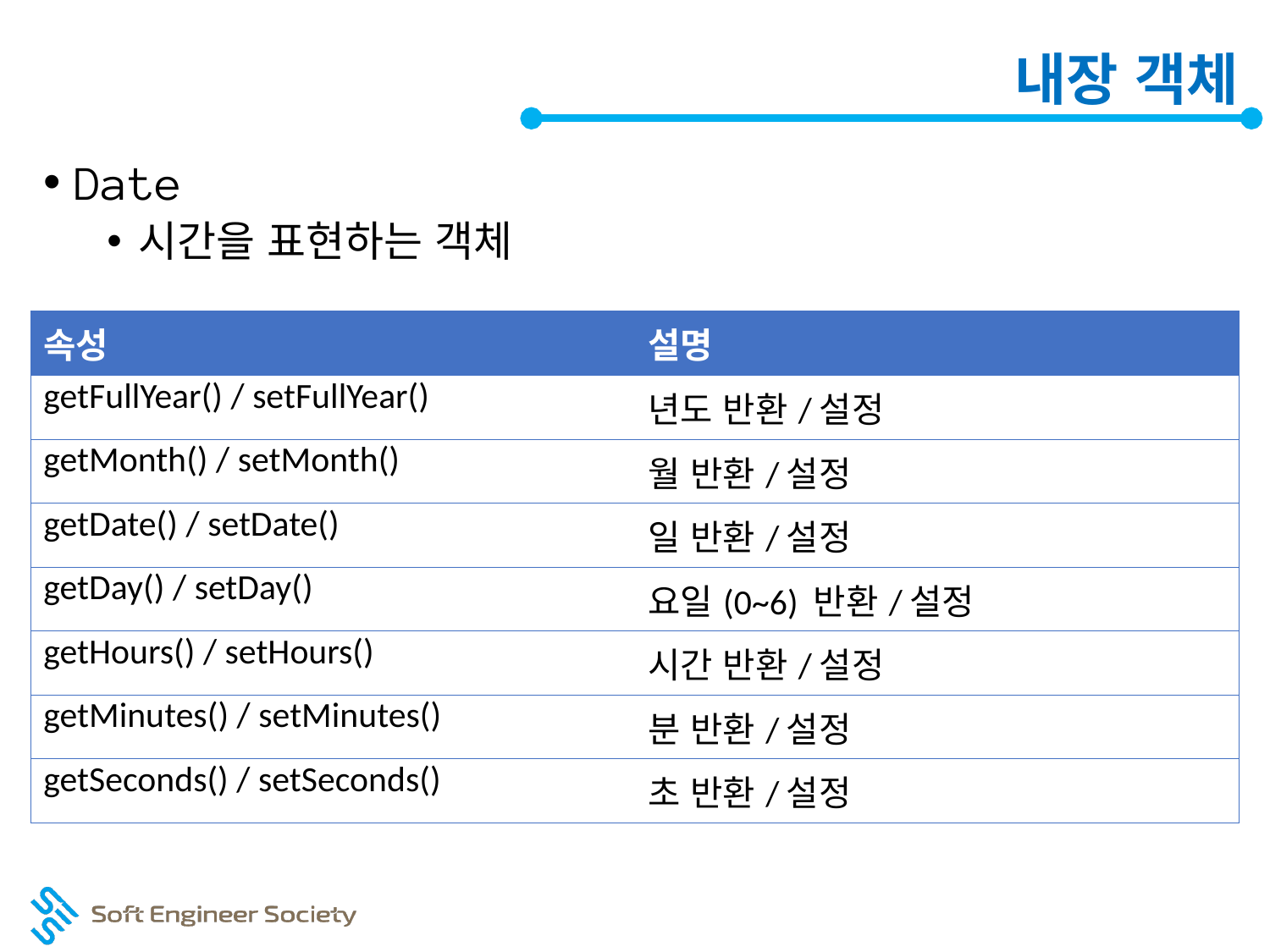

# 내장 객체
Date
시간을 표현하는 객체
| 속성 | 설명 |
| --- | --- |
| getFullYear() / setFullYear() | 년도 반환/설정 |
| getMonth() / setMonth() | 월 반환/설정 |
| getDate() / setDate() | 일 반환/설정 |
| getDay() / setDay() | 요일(0~6) 반환/설정 |
| getHours() / setHours() | 시간 반환/설정 |
| getMinutes() / setMinutes() | 분 반환/설정 |
| getSeconds() / setSeconds() | 초 반환/설정 |